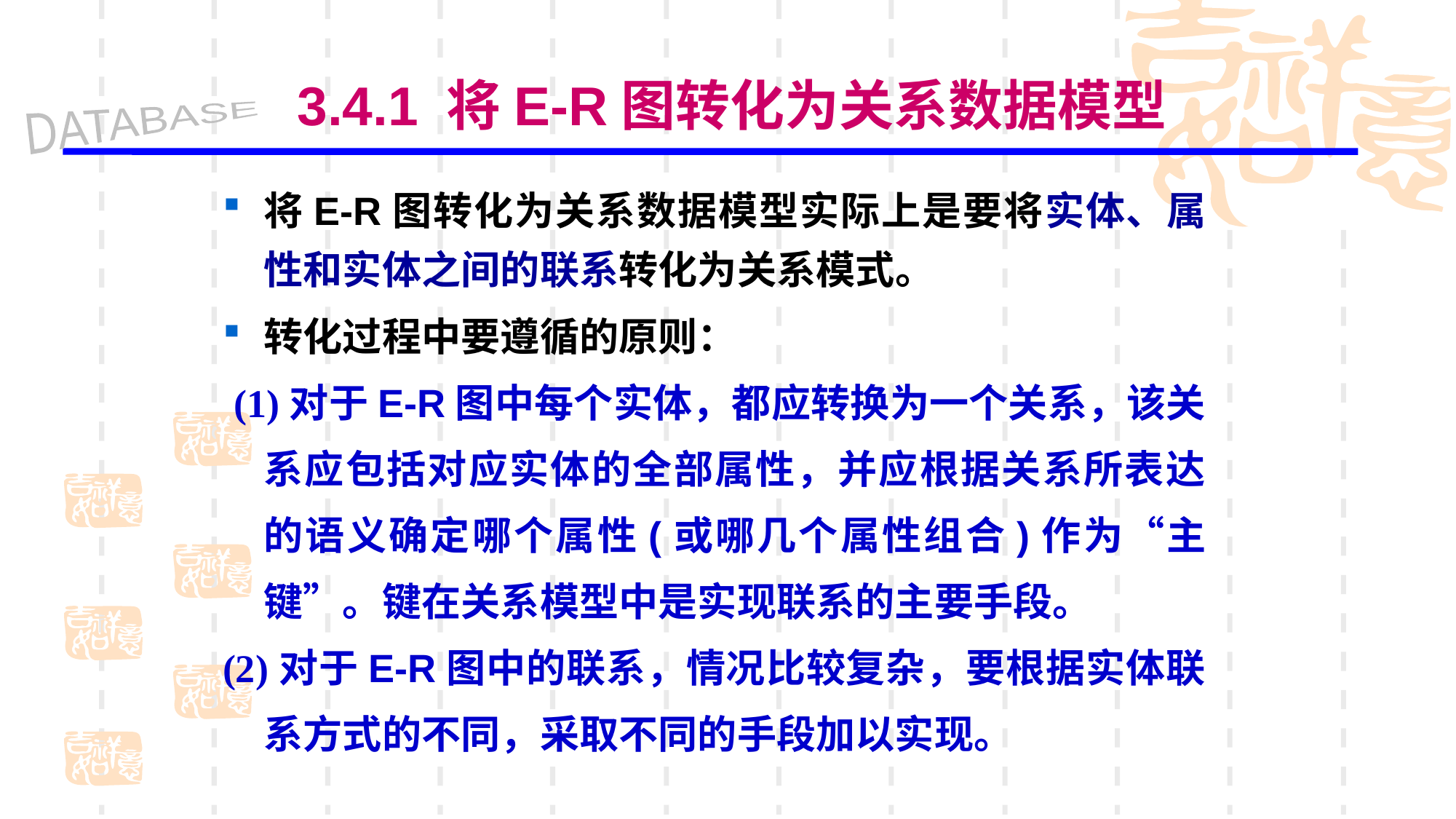

3.4.1 将E-R图转化为关系数据模型
将E-R图转化为关系数据模型实际上是要将实体、属性和实体之间的联系转化为关系模式。
转化过程中要遵循的原则：
 (1)对于E-R图中每个实体，都应转换为一个关系，该关系应包括对应实体的全部属性，并应根据关系所表达的语义确定哪个属性(或哪几个属性组合)作为“主键”。键在关系模型中是实现联系的主要手段。
(2)对于E-R图中的联系，情况比较复杂，要根据实体联系方式的不同，采取不同的手段加以实现。